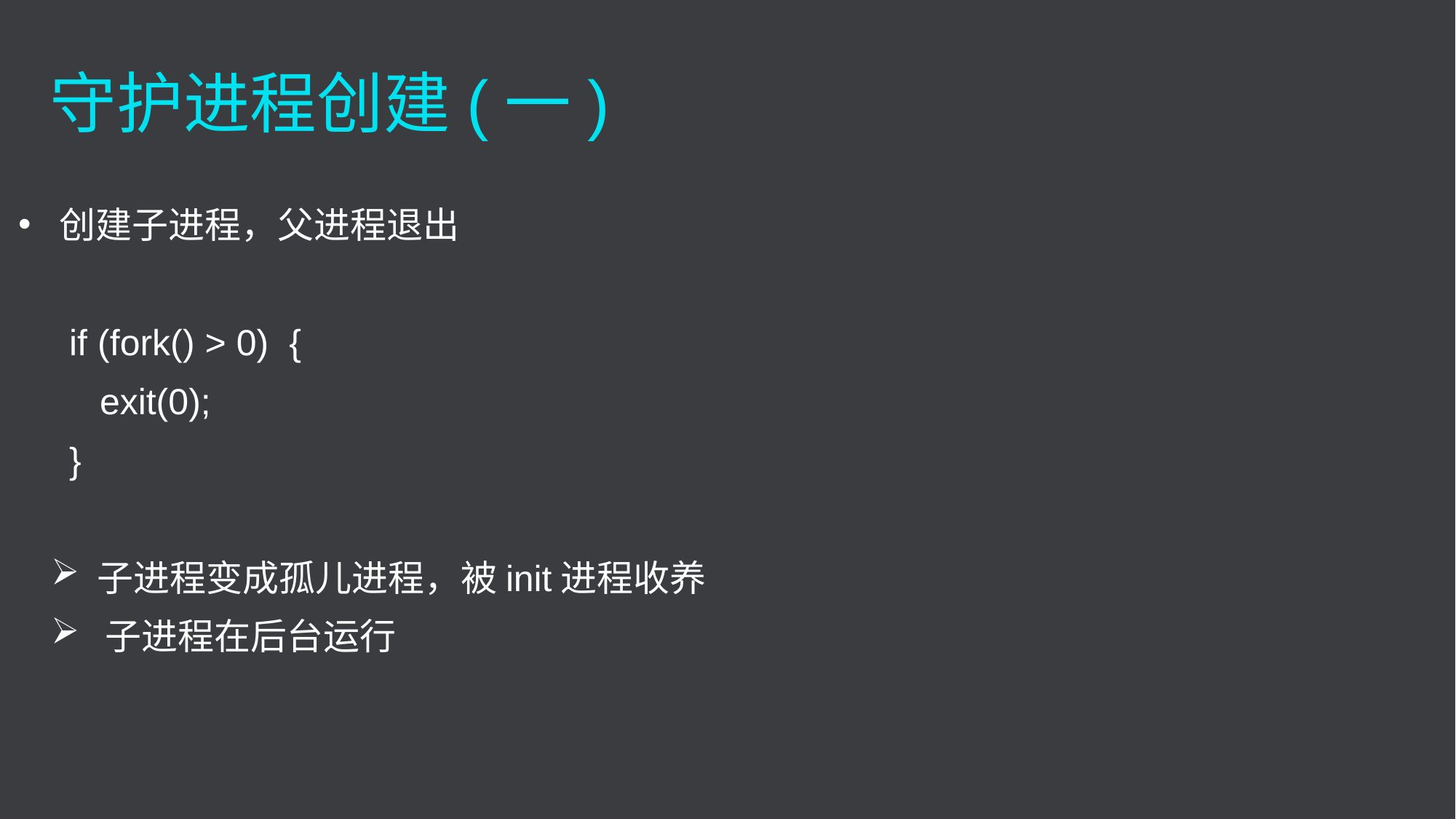

守护进程创建(一)

创建子进程，父进程退出

     if (fork() > 0)  {
        exit(0);
     }

 子进程变成孤儿进程，被init进程收养
  子进程在后台运行